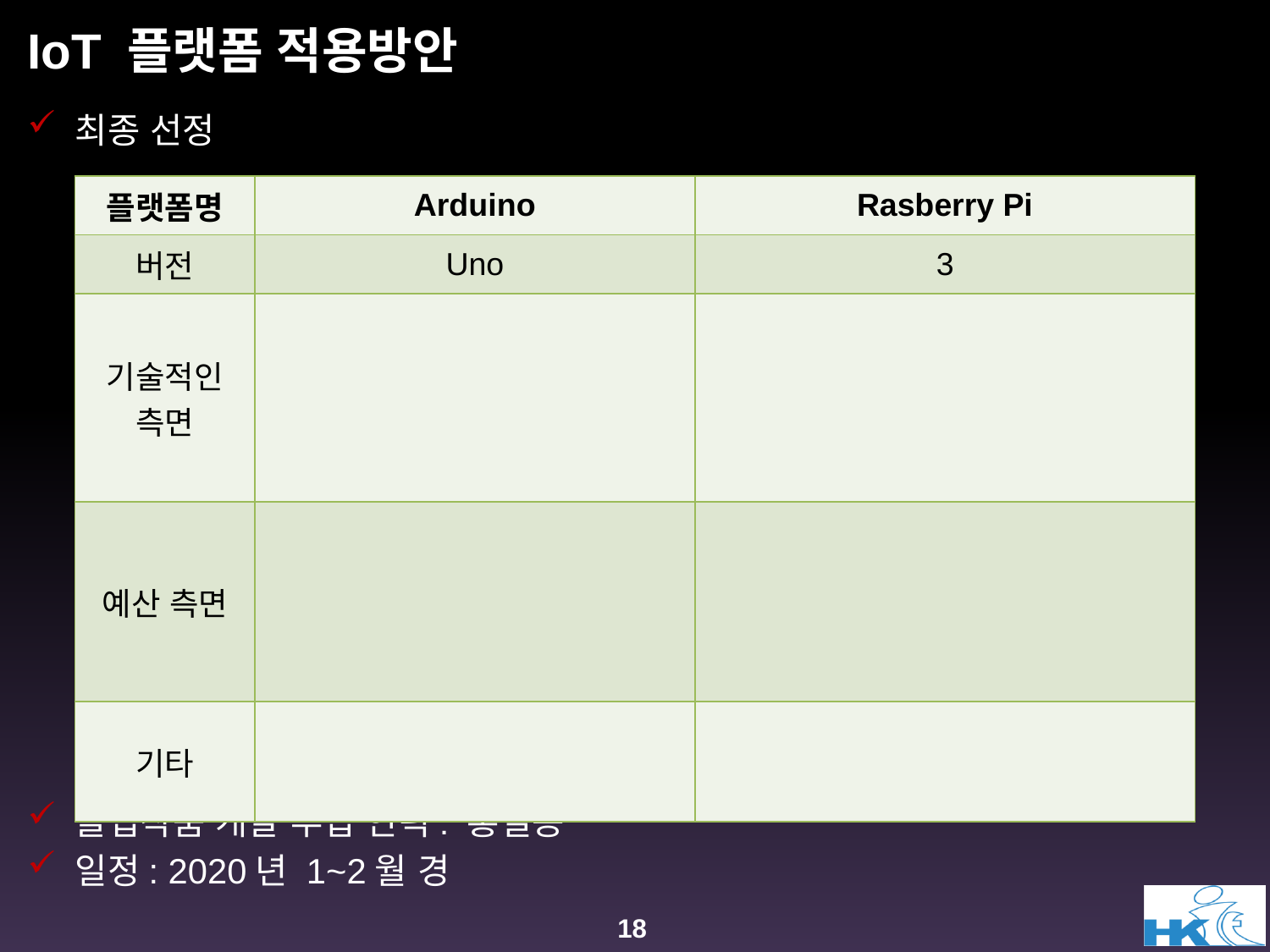

# IoT 플랫폼 적용방안
최종 선정

졸업작품 개발 투입 인력: 홍길동
일정: 2020년 1~2월 경

| 플랫폼명 | Arduino | Rasberry Pi |
| --- | --- | --- |
| 버전 | Uno | 3 |
| 기술적인 측면 |  |  |
| 예산 측면 |  |  |
| 기타 |  |  |
18